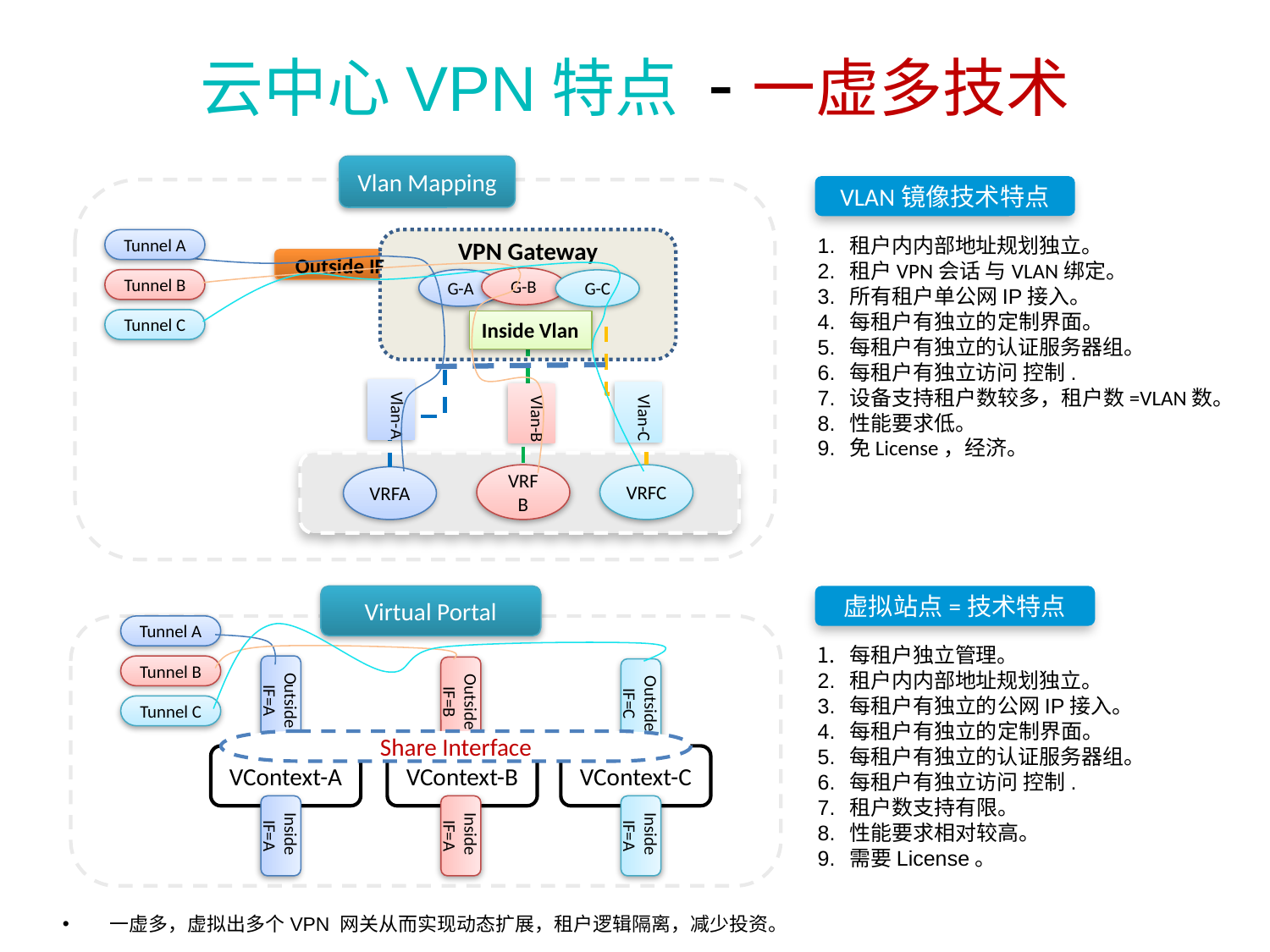

# 云中心VPN特点 -一虚多技术
Vlan Mapping
VLAN镜像技术特点

租户内内部地址规划独立。
租户VPN会话 与VLAN绑定。
所有租户单公网IP接入。
每租户有独立的定制界面。
每租户有独立的认证服务器组。
每租户有独立访问 控制.
设备支持租户数较多，租户数=VLAN数。
性能要求低。
免License，经济。
Tunnel A
VPN Gateway

Outside IF

G-B
G-A
Tunnel B
G-C
Tunnel C
Inside Vlan
Vlan-A
Vlan-C
Vlan-B

VRFB
VRFC
VRFA
Virtual Portal
虚拟站点=技术特点

Tunnel A

每租户独立管理。
租户内内部地址规划独立。
每租户有独立的公网IP接入。
每租户有独立的定制界面。
每租户有独立的认证服务器组。
每租户有独立访问 控制.
租户数支持有限。
性能要求相对较高。
需要License。

Tunnel B
Outside IF=A
Outside IF=B
Outside IF=C
Tunnel C
Share Interface
VContext-A
VContext-B
VContext-C
Inside
IF=A
Inside
IF=A
Inside
IF=A
一虚多，虚拟出多个VPN 网关从而实现动态扩展，租户逻辑隔离，减少投资。